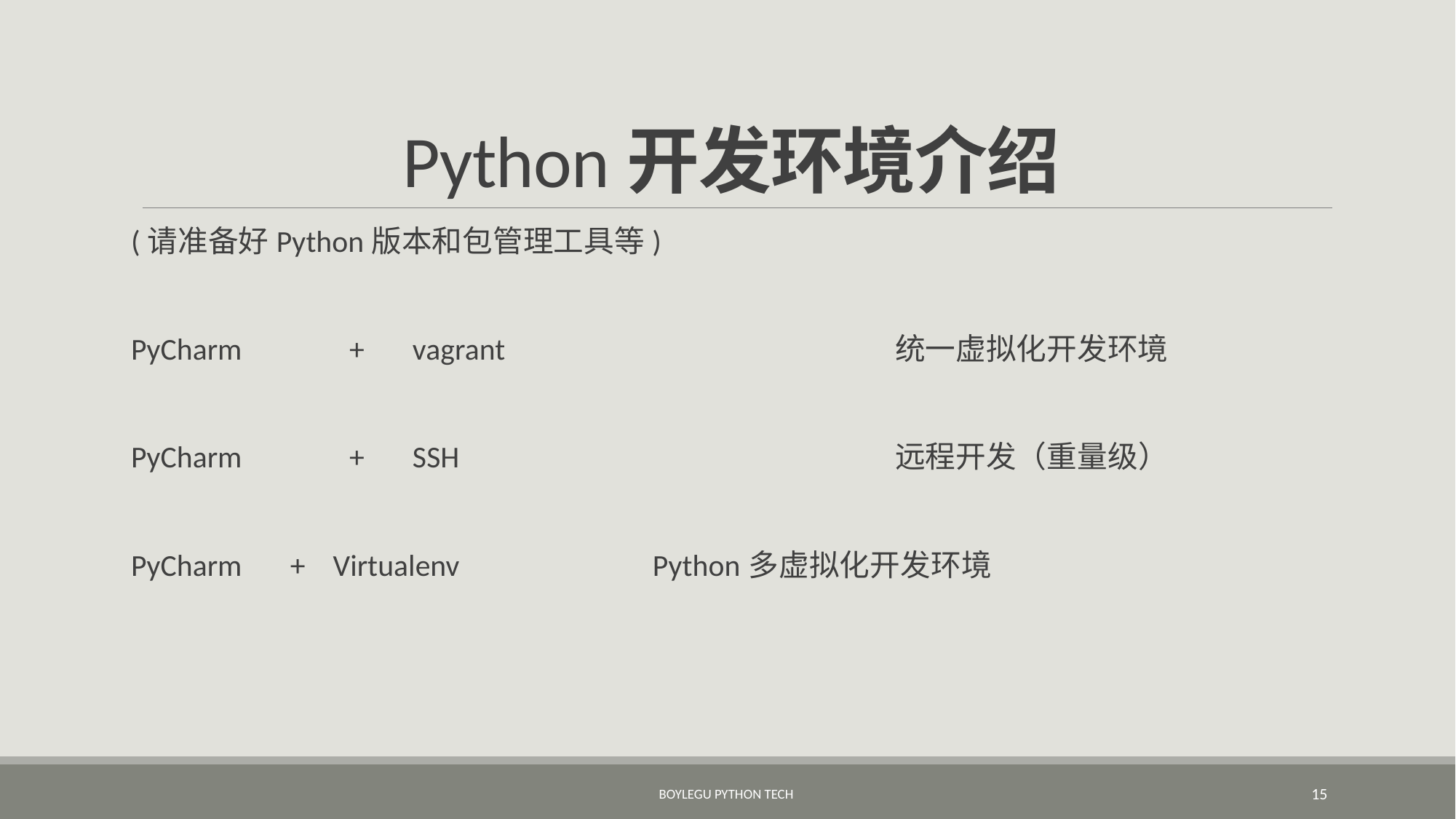

# Python开发环境介绍
(请准备好Python版本和包管理工具等)

PyCharm	+       vagrant				统一虚拟化开发环境

PyCharm	+       SSH				远程开发（重量级）

PyCharm       +    Virtualenv                            Python多虚拟化开发环境

BoyleGu Python Tech
15